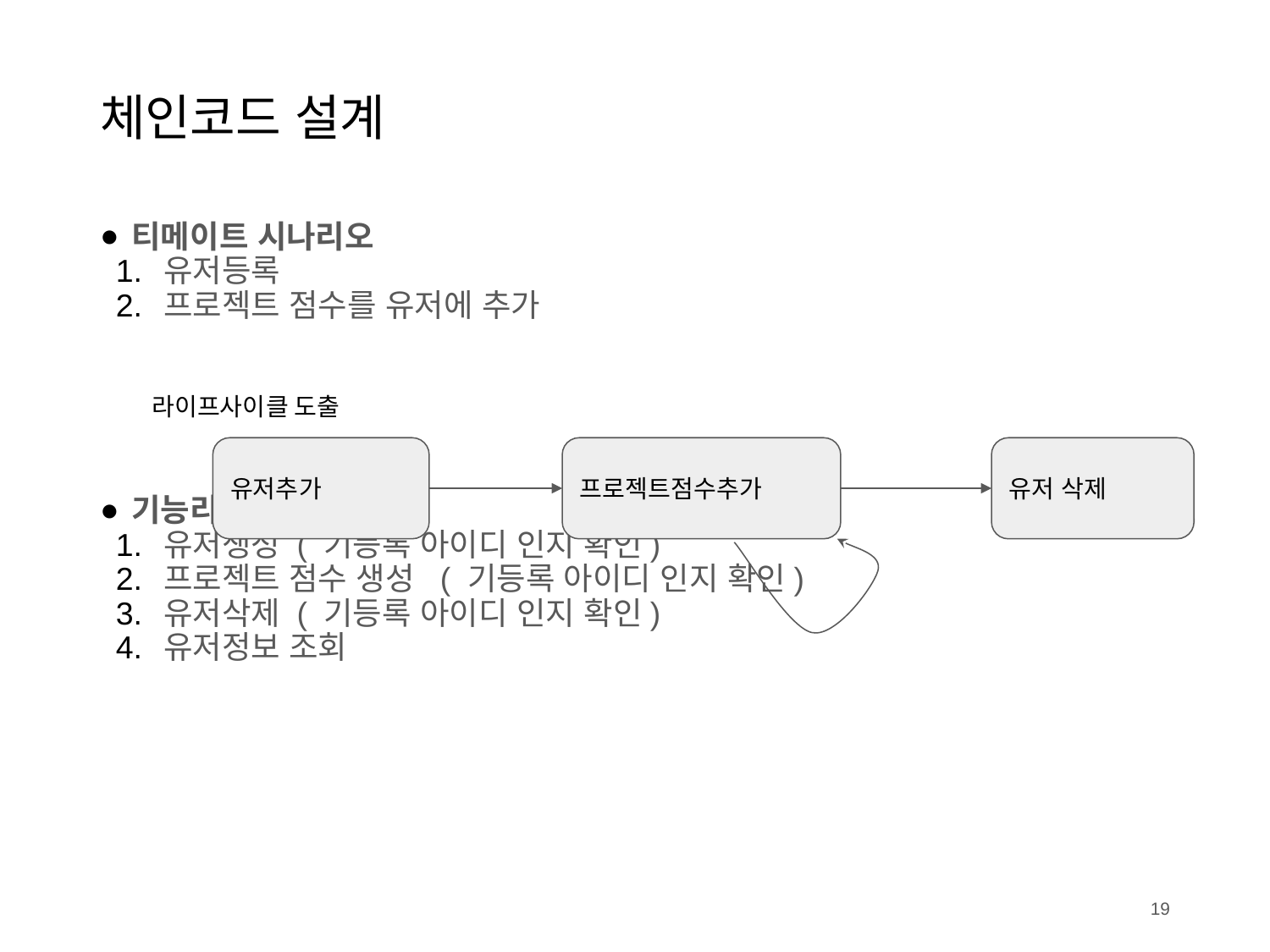

# 체인코드 설계
티메이트 시나리오
유저등록
프로젝트 점수를 유저에 추가

기능리스트
유저생성 ( 기등록 아이디 인지 확인)
프로젝트 점수 생성  ( 기등록 아이디 인지 확인)
유저삭제 ( 기등록 아이디 인지 확인)
유저정보 조회
라이프사이클 도출
유저추가
프로젝트점수추가
유저 삭제

19